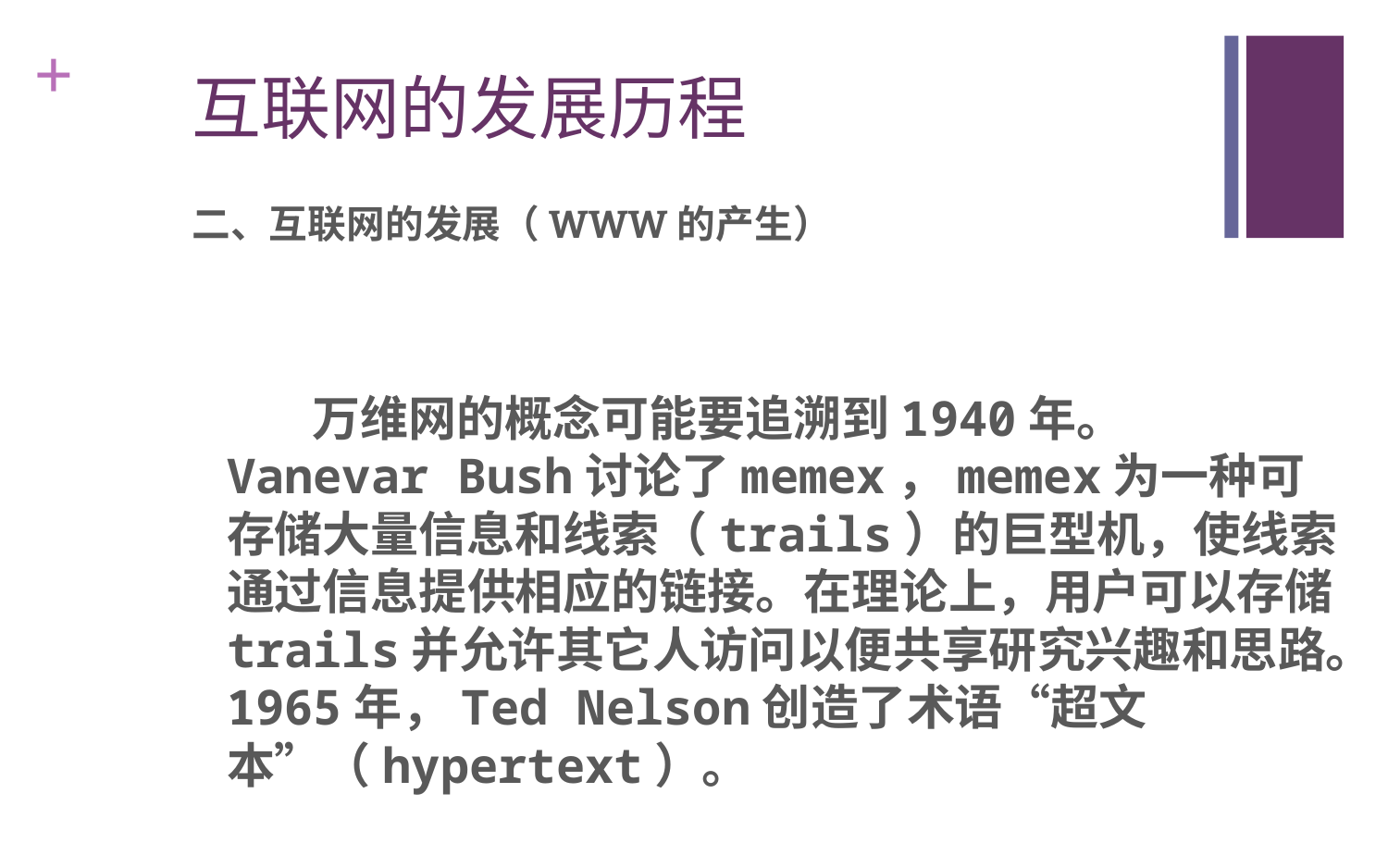

# 互联网的发展历程
二、互联网的发展（WWW的产生）

          万维网的概念可能要追溯到1940年。        Vanevar Bush讨论了memex，memex为一种可存储大量信息和线索（trails）的巨型机，使线索通过信息提供相应的链接。在理论上，用户可以存储trails并允许其它人访问以便共享研究兴趣和思路。1965年，Ted Nelson创造了术语“超文本”（hypertext）。